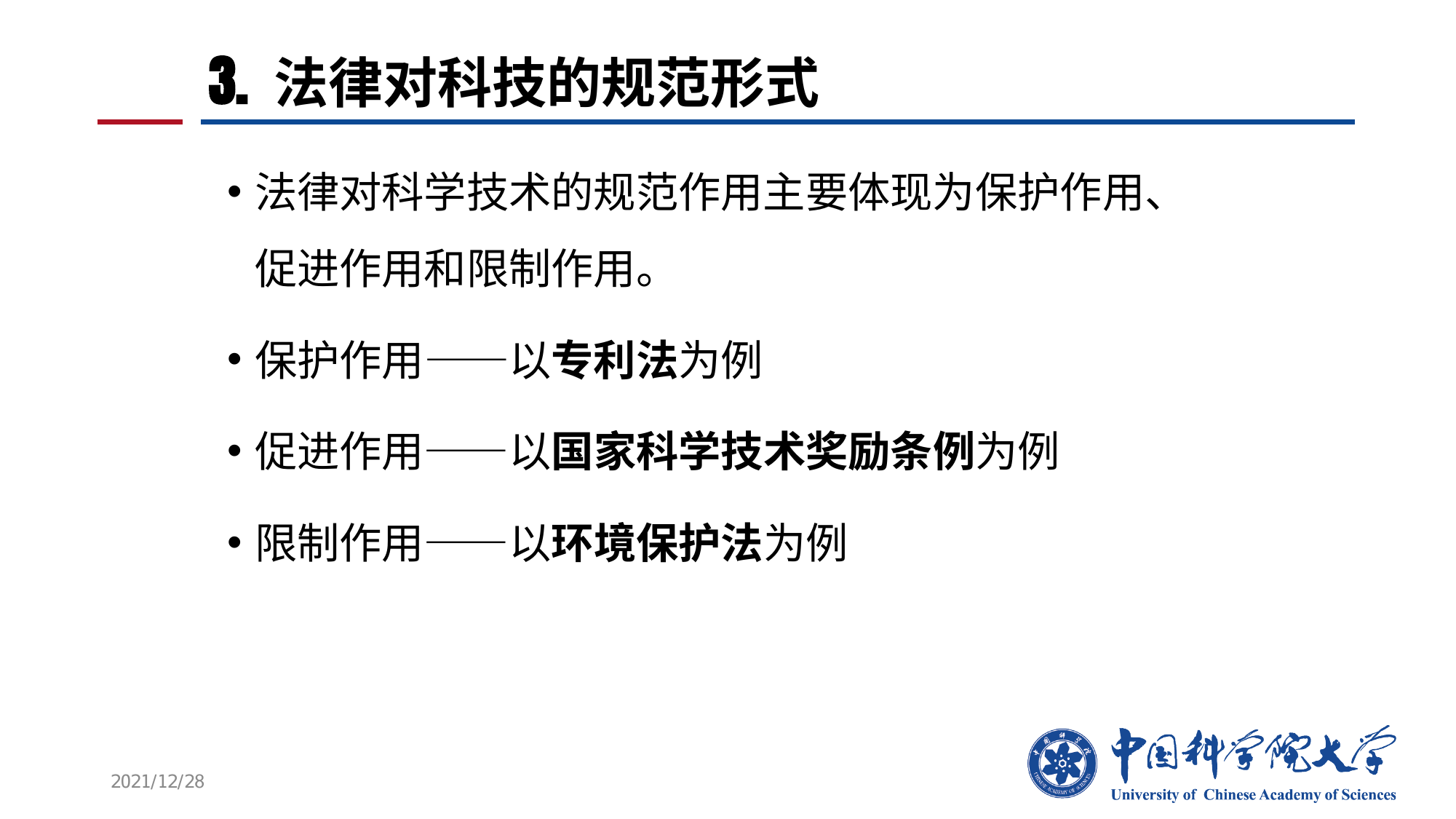

# 3. 法律对科技的规范形式
法律对科学技术的规范作用主要体现为保护作用、促进作用和限制作用。
保护作用——以专利法为例
促进作用——以国家科学技术奖励条例为例
限制作用——以环境保护法为例

2021/12/28